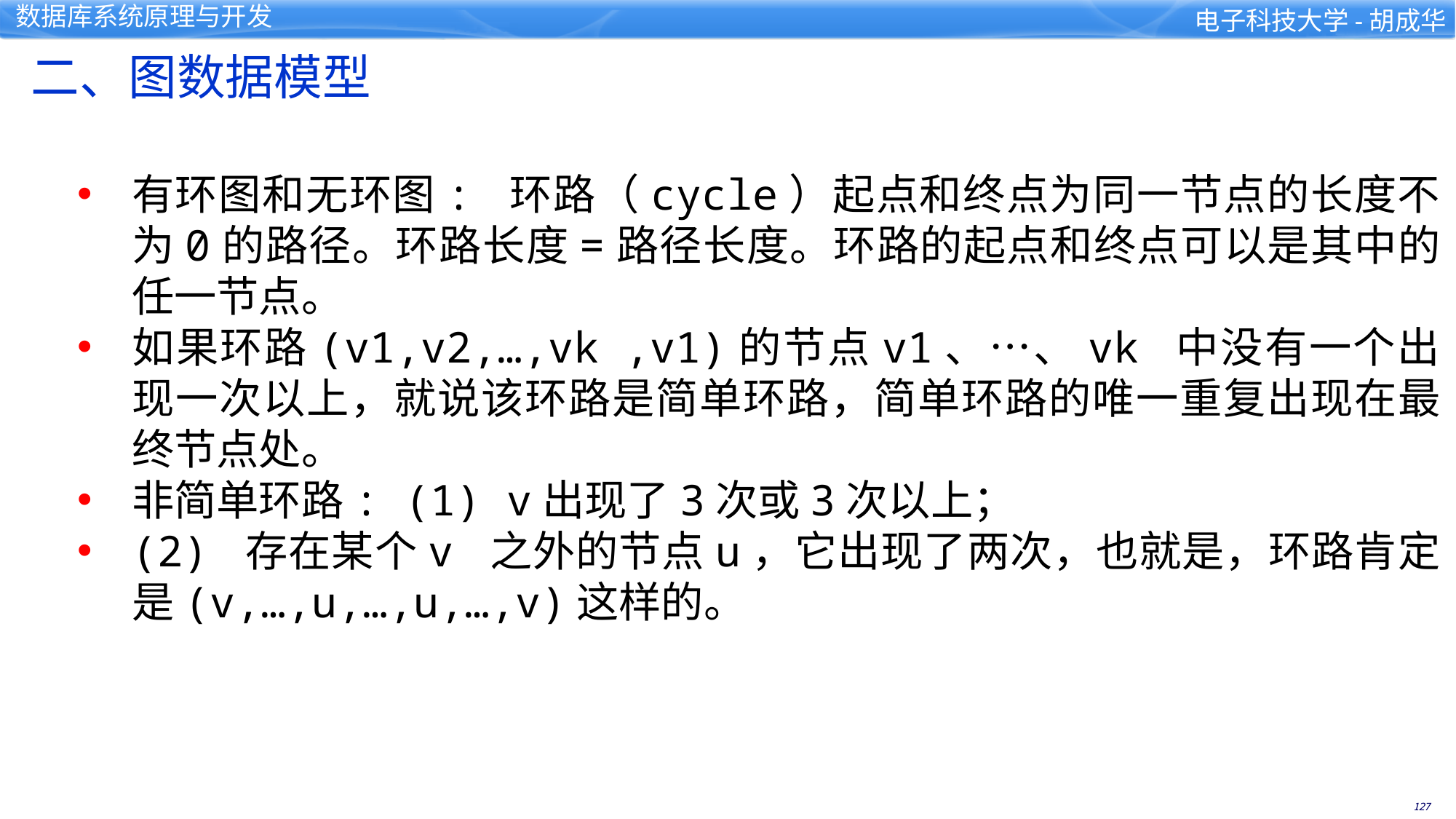

二、图数据模型
有环图和无环图: 环路（cycle）起点和终点为同一节点的长度不为0的路径。环路长度=路径长度。环路的起点和终点可以是其中的任一节点。
如果环路(v1,v2,…,vk ,v1)的节点v1、…、vk 中没有一个出现一次以上，就说该环路是简单环路，简单环路的唯一重复出现在最终节点处。
非简单环路: (1) v出现了3次或3次以上；
(2) 存在某个v 之外的节点u，它出现了两次，也就是，环路肯定是(v,…,u,…,u,…,v)这样的。